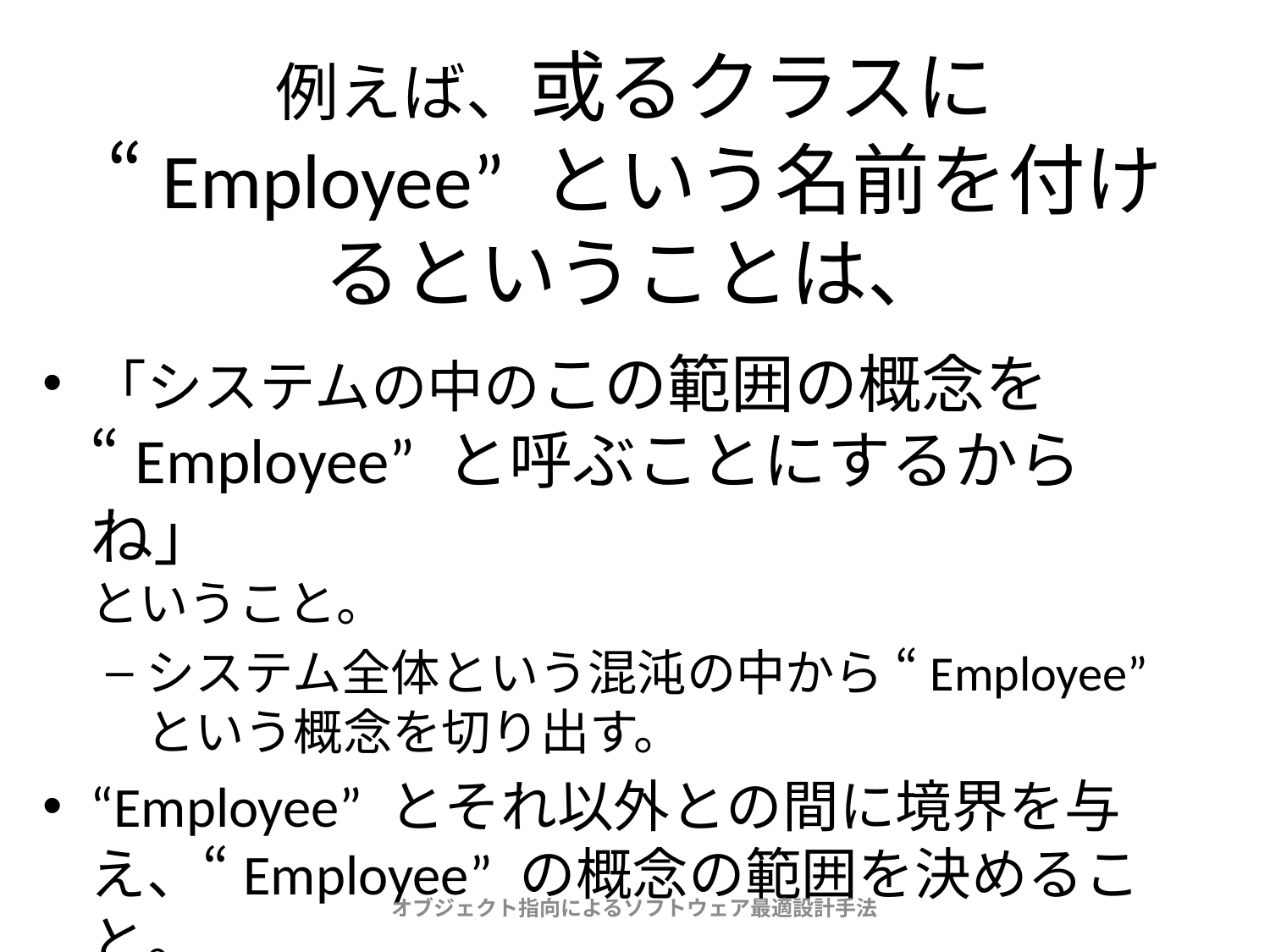

# 例えば、或るクラスに “Employee” という名前を付けるということは、
「システムの中のこの範囲の概念を  “Employee” と呼ぶことにするからね」
ということ。
システム全体という混沌の中から “Employee” という概念を切り出す。
“Employee” とそれ以外との間に境界を与え、“Employee” の概念の範囲を決めること。
「Employee なもの」と「それ以外」を決定。
オブジェクト指向によるソフトウェア最適設計手法